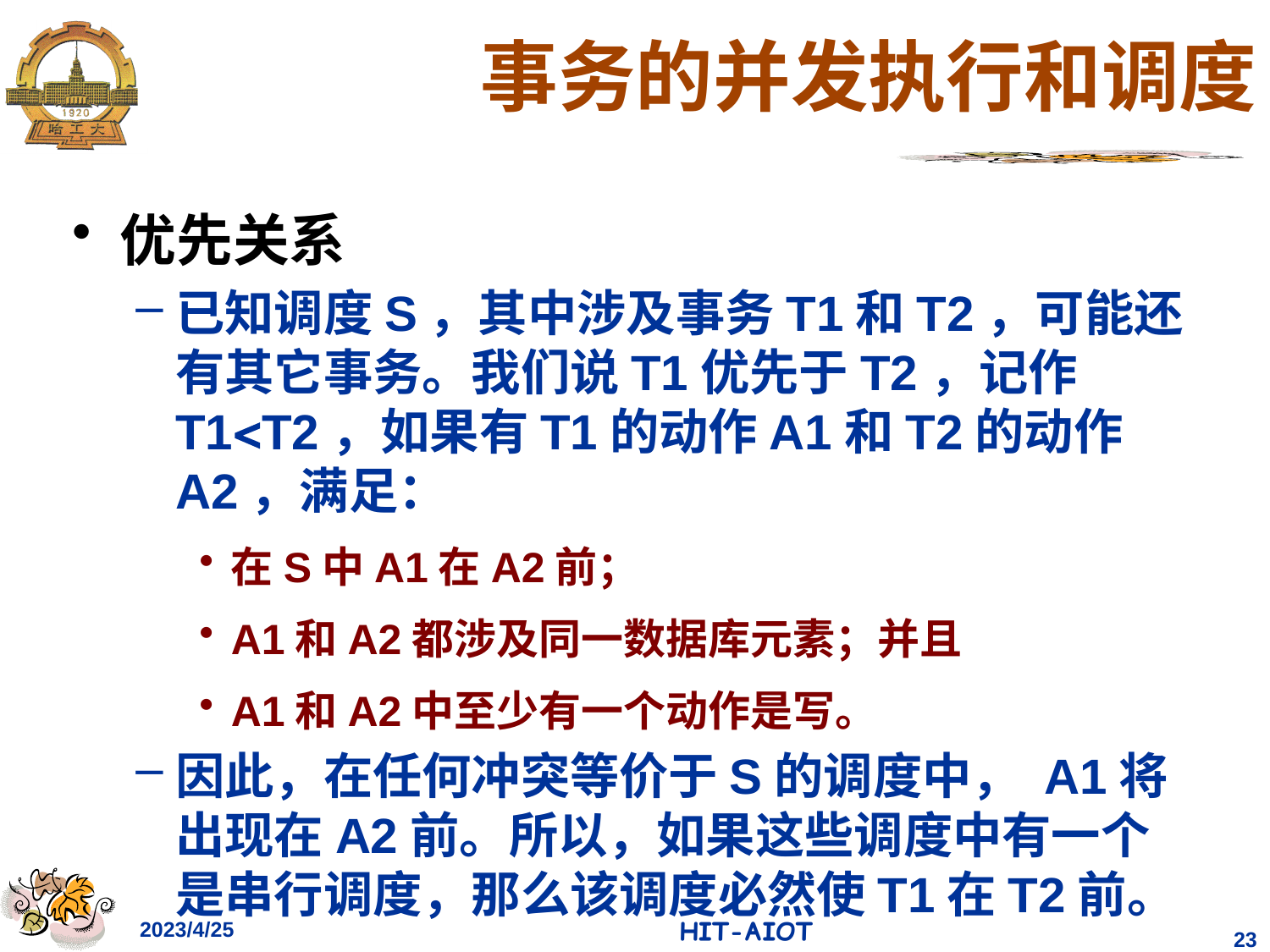

# 事务的并发执行和调度
优先关系
已知调度S，其中涉及事务T1和T2，可能还有其它事务。我们说T1优先于T2，记作T1<T2，如果有T1的动作A1和T2的动作A2，满足：
在S中A1在A2前；
A1和A2都涉及同一数据库元素；并且
A1和A2中至少有一个动作是写。
因此，在任何冲突等价于S的调度中， A1将出现在A2前。所以，如果这些调度中有一个是串行调度，那么该调度必然使T1在T2前。
2023/4/25
HIT-AIOT
23